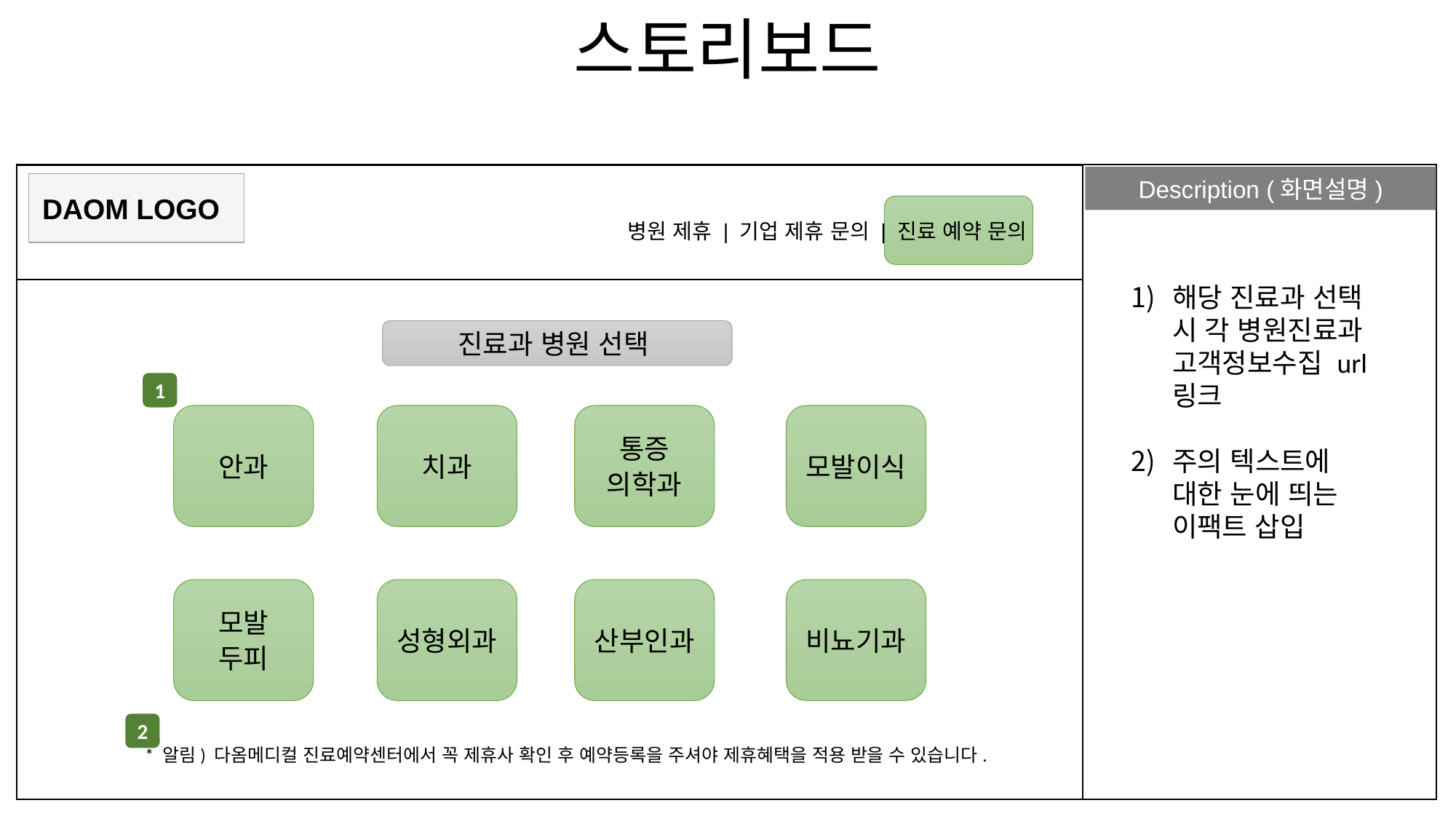

스토리보드

Description (화면설명)
`
DAOM LOGO

병원 제휴 | 기업 제휴 문의 | 진료 예약 문의

해당 진료과 선택 시 각 병원진료과 고객정보수집 url 링크

주의 텍스트에 대한 눈에 띄는 이팩트 삽입

진료과 병원 선택
1
안과
치과
통증
의학과
모발이식
모발
두피
성형외과
산부인과
비뇨기과
2
* 알림) 다옴메디컬 진료예약센터에서 꼭 제휴사 확인 후 예약등록을 주셔야 제휴혜택을 적용 받을 수 있습니다.